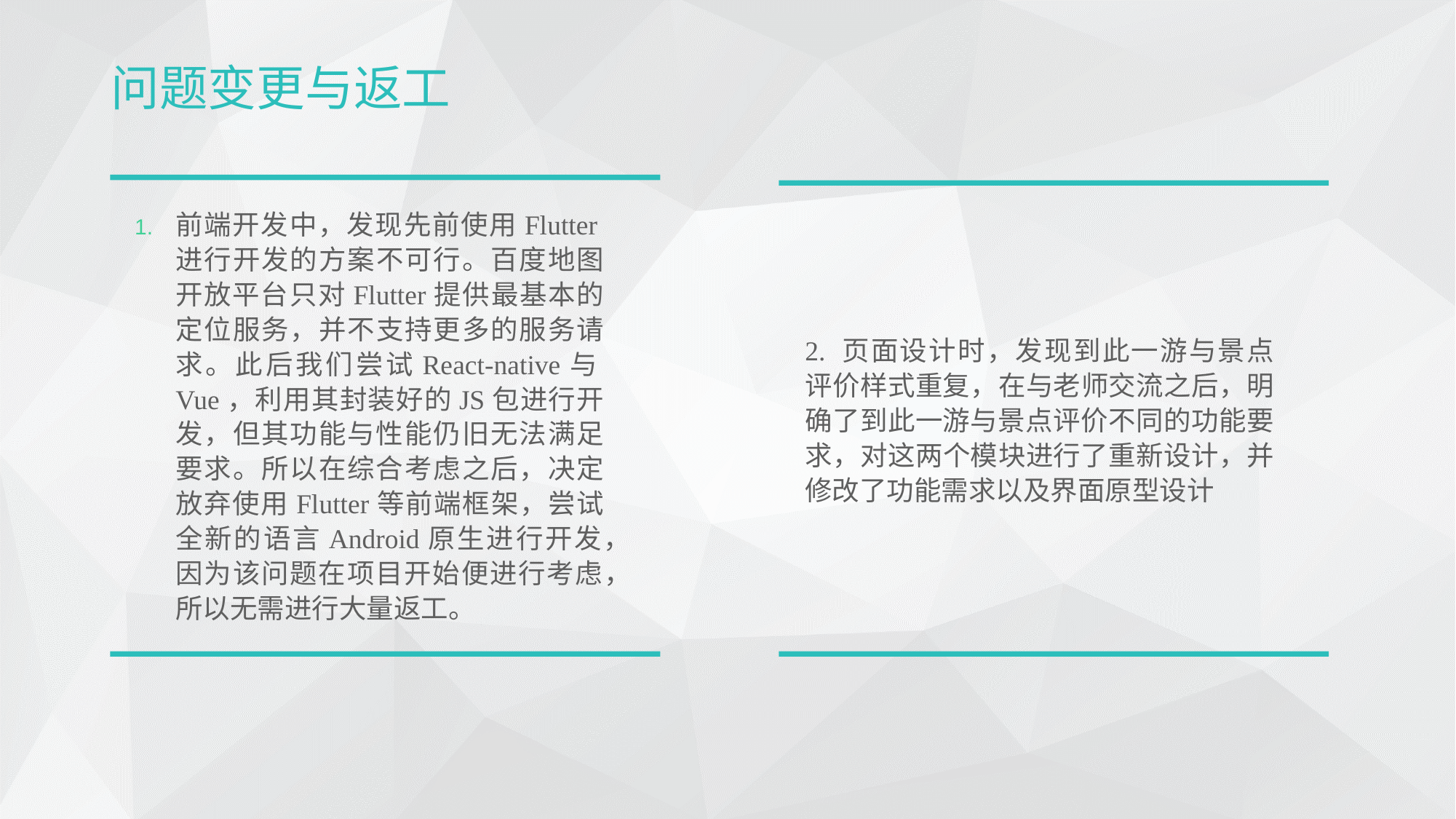

# 问题变更与返工

前端开发中，发现先前使用Flutter进行开发的方案不可行。百度地图开放平台只对Flutter提供最基本的定位服务，并不支持更多的服务请求。此后我们尝试React-native与Vue，利用其封装好的JS包进行开发，但其功能与性能仍旧无法满足要求。所以在综合考虑之后，决定放弃使用Flutter等前端框架，尝试全新的语言Android原生进行开发，因为该问题在项目开始便进行考虑，所以无需进行大量返工。
2. 页面设计时，发现到此一游与景点评价样式重复，在与老师交流之后，明确了到此一游与景点评价不同的功能要求，对这两个模块进行了重新设计，并修改了功能需求以及界面原型设计